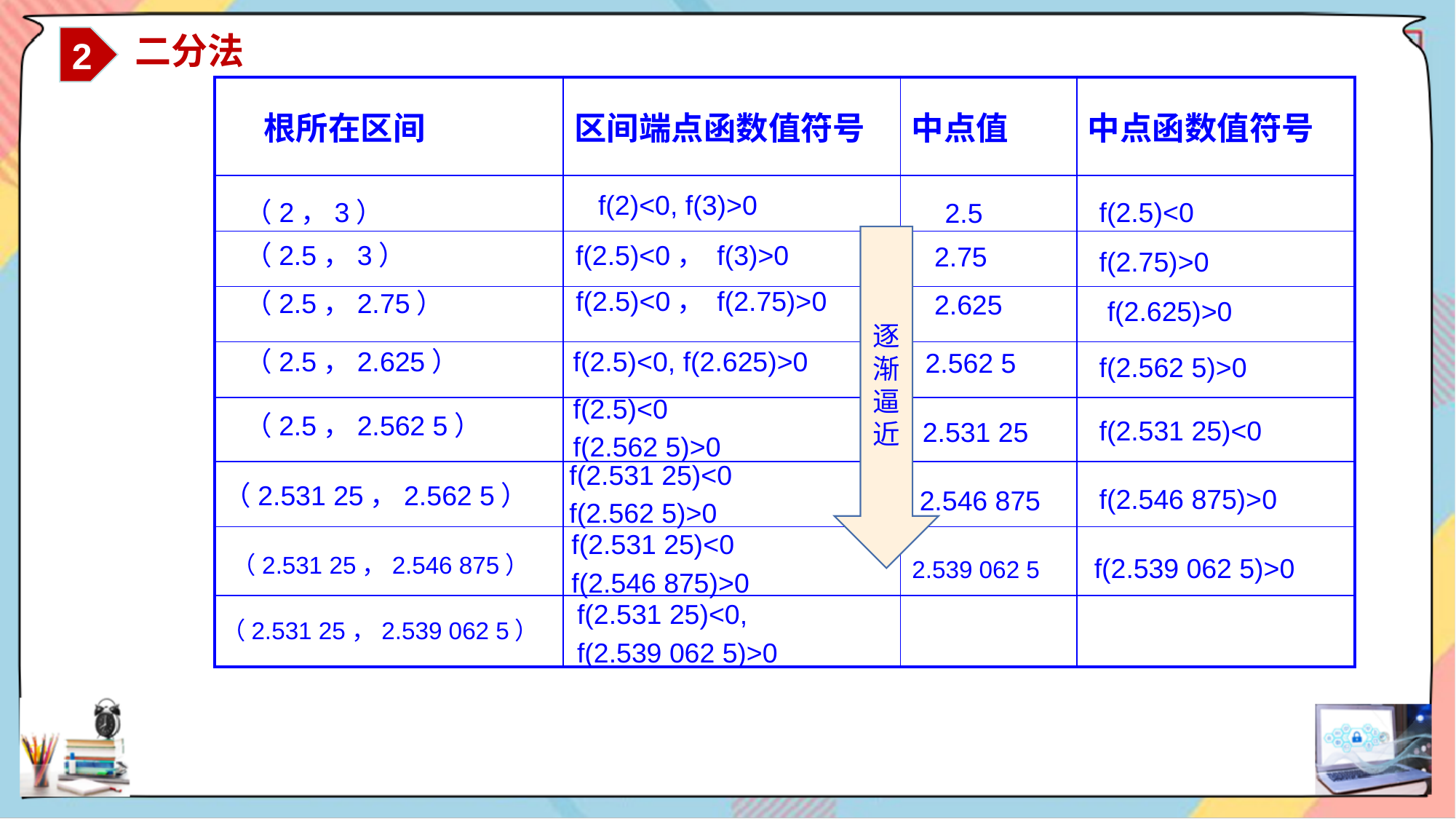

2
 二分法
| 根所在区间 | 区间端点函数值符号 | 中点值 | 中点函数值符号 |
| --- | --- | --- | --- |
|  |  |  |  |
|  |  |  |  |
|  |  |  |  |
|  |  |  |  |
|  |  |  |  |
|  |  |  |  |
|  |  |  |  |
|  |  |  |  |
f(2)<0, f(3)>0
（2，3）
f(2.5)<0
2.5
逐渐逼近
（2.5，3）
f(2.5)<0， f(3)>0
2.75
f(2.75)>0
f(2.5)<0， f(2.75)>0
（2.5，2.75）
2.625
f(2.625)>0
（2.5，2.625）
f(2.5)<0, f(2.625)>0
2.562 5
f(2.562 5)>0
f(2.5)<0
f(2.562 5)>0
（2.5，2.562 5）
f(2.531 25)<0
2.531 25
f(2.531 25)<0
f(2.562 5)>0
（2.531 25，2.562 5）
f(2.546 875)>0
2.546 875
f(2.531 25)<0
f(2.546 875)>0
（2.531 25，2.546 875）
f(2.539 062 5)>0
2.539 062 5
f(2.531 25)<0,
f(2.539 062 5)>0
（2.531 25，2.539 062 5）